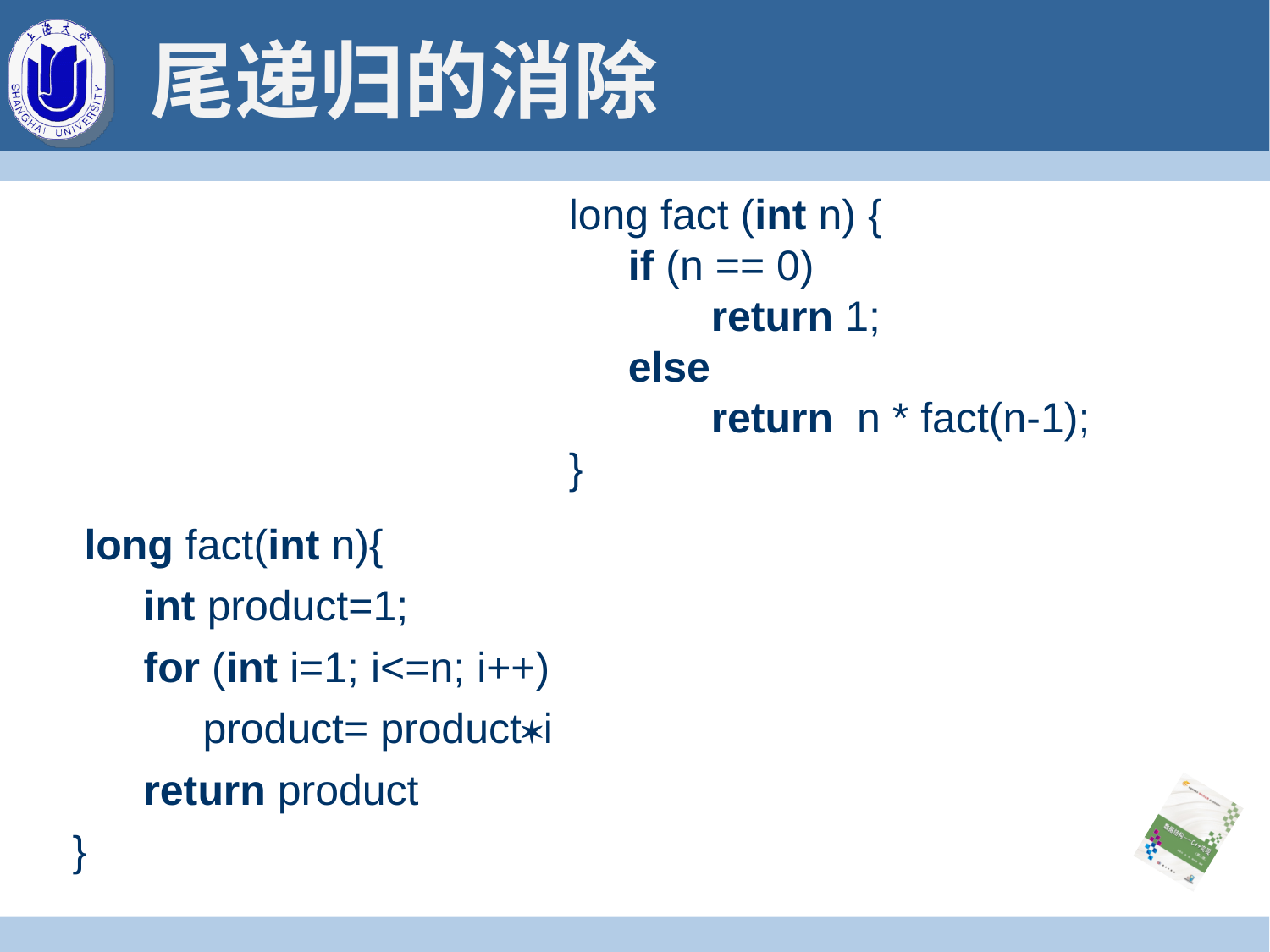

# 尾递归的消除
long fact (int n) {
     if (n == 0)
            return 1;
     else
            return  n * fact(n-1);
}

 long fact(int n){
      int product=1;
      for (int i=1; i<=n; i++)
           product= product∗i
      return product
}